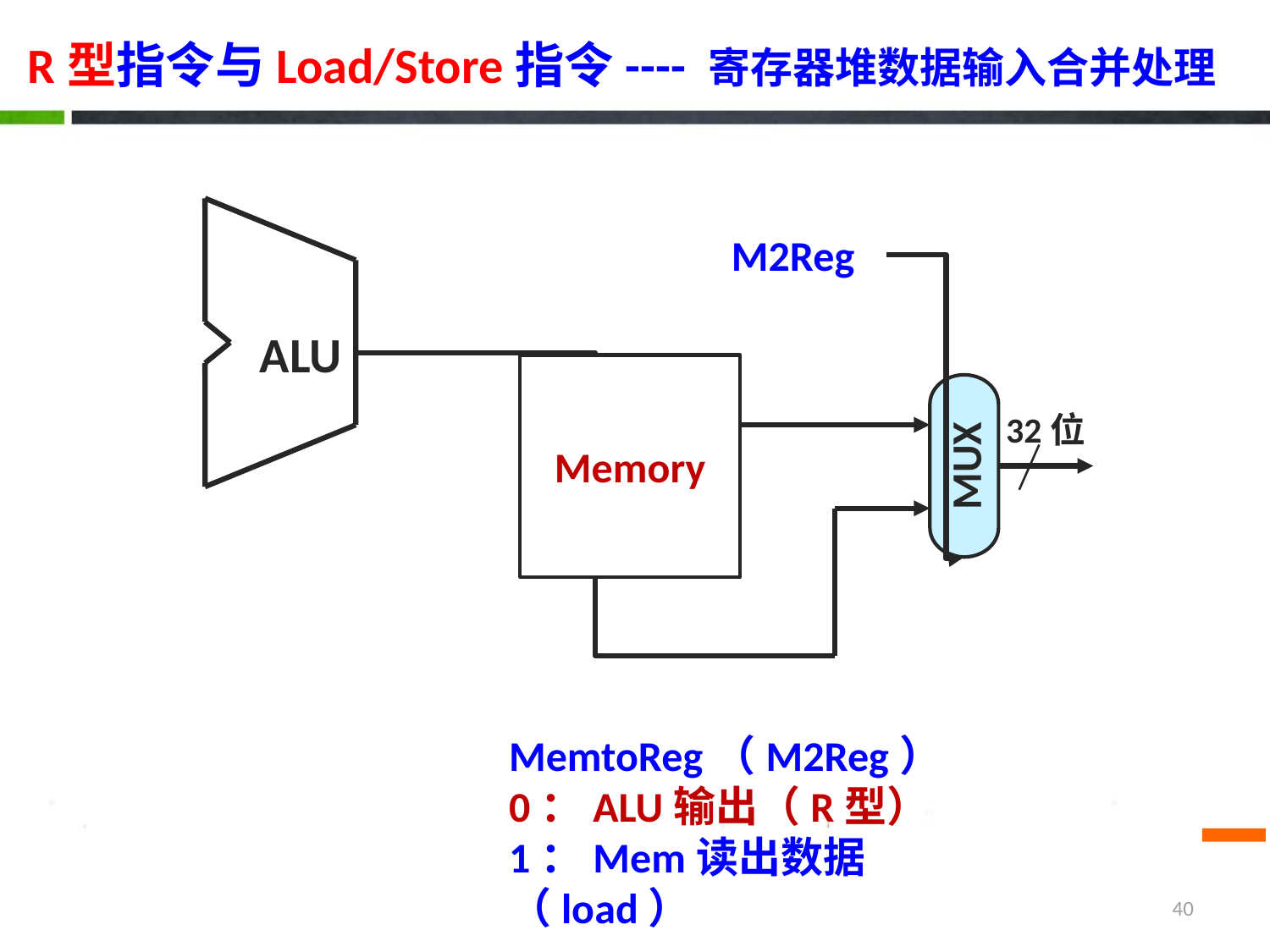

# R型指令与Load/Store指令---- 寄存器堆数据输入合并处理

M2Reg
ALU
Memory
32位
MUX
MemtoReg（M2Reg）
0：ALU输出（R型）
1：Mem读出数据（load）
40